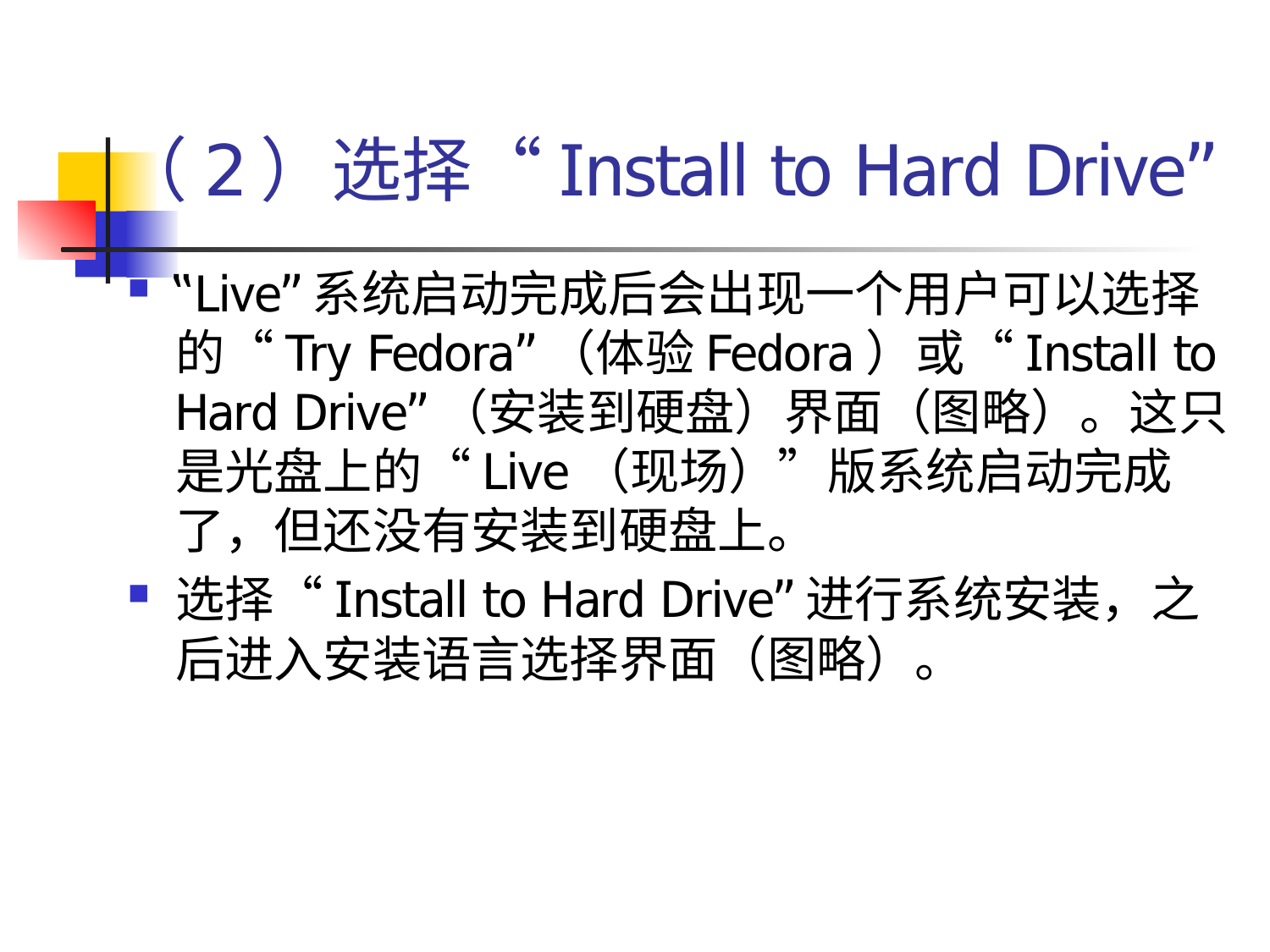

# （2）选择“Install to Hard Drive”
“Live”系统启动完成后会出现一个用户可以选择的“Try Fedora”（体验Fedora）或“Install to Hard Drive”（安装到硬盘）界面（图略）。这只是光盘上的“Live（现场）”版系统启动完成了，但还没有安装到硬盘上。
选择“Install to Hard Drive”进行系统安装，之后进入安装语言选择界面（图略）。